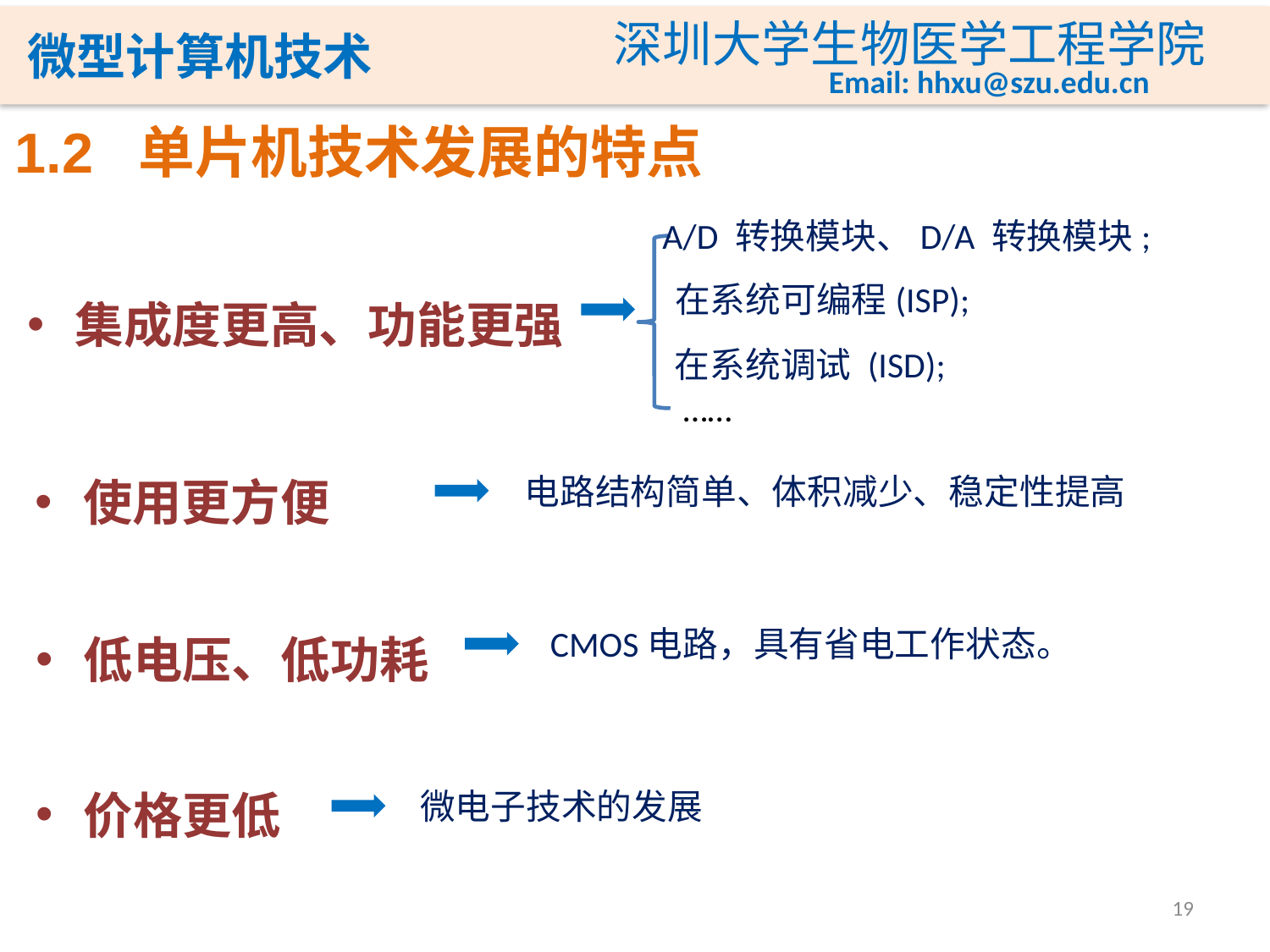

# 1.2  单片机技术发展的特点
A/D 转换模块、D/A 转换模块;

集成度更高、功能更强
在系统可编程(ISP);

在系统调试 (ISD);
……
使用更方便
电路结构简单、体积减少、稳定性提高

低电压、低功耗
CMOS电路，具有省电工作状态。

价格更低
微电子技术的发展

19